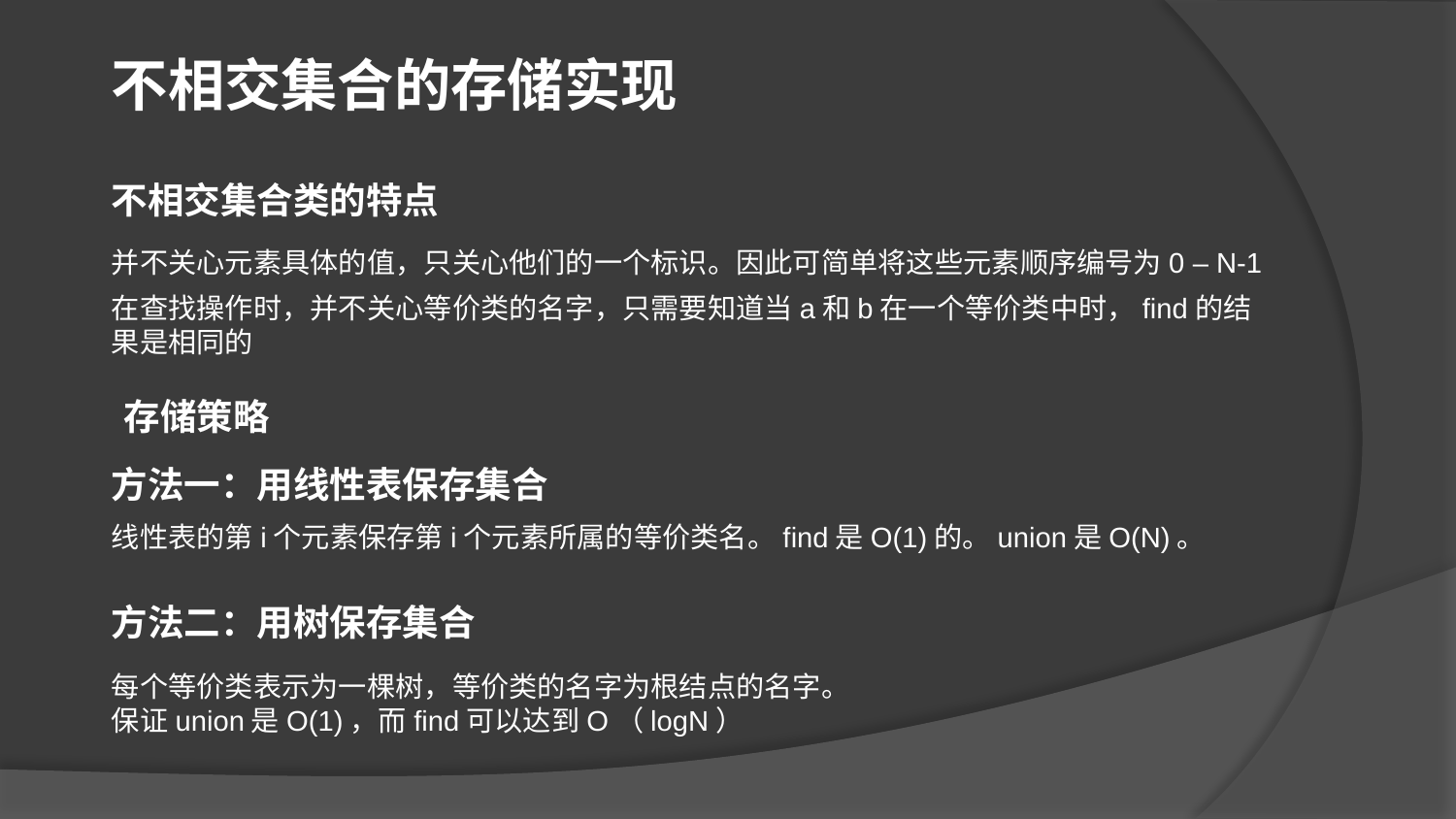

不相交集合的存储实现
不相交集合类的特点
并不关心元素具体的值，只关心他们的一个标识。因此可简单将这些元素顺序编号为0 – N-1
在查找操作时，并不关心等价类的名字，只需要知道当a和b在一个等价类中时，find的结果是相同的
存储策略
方法一：用线性表保存集合
线性表的第i个元素保存第i个元素所属的等价类名。find是O(1)的。union是O(N)。
方法二：用树保存集合
每个等价类表示为一棵树，等价类的名字为根结点的名字。
保证union是O(1)，而find可以达到O（logN）